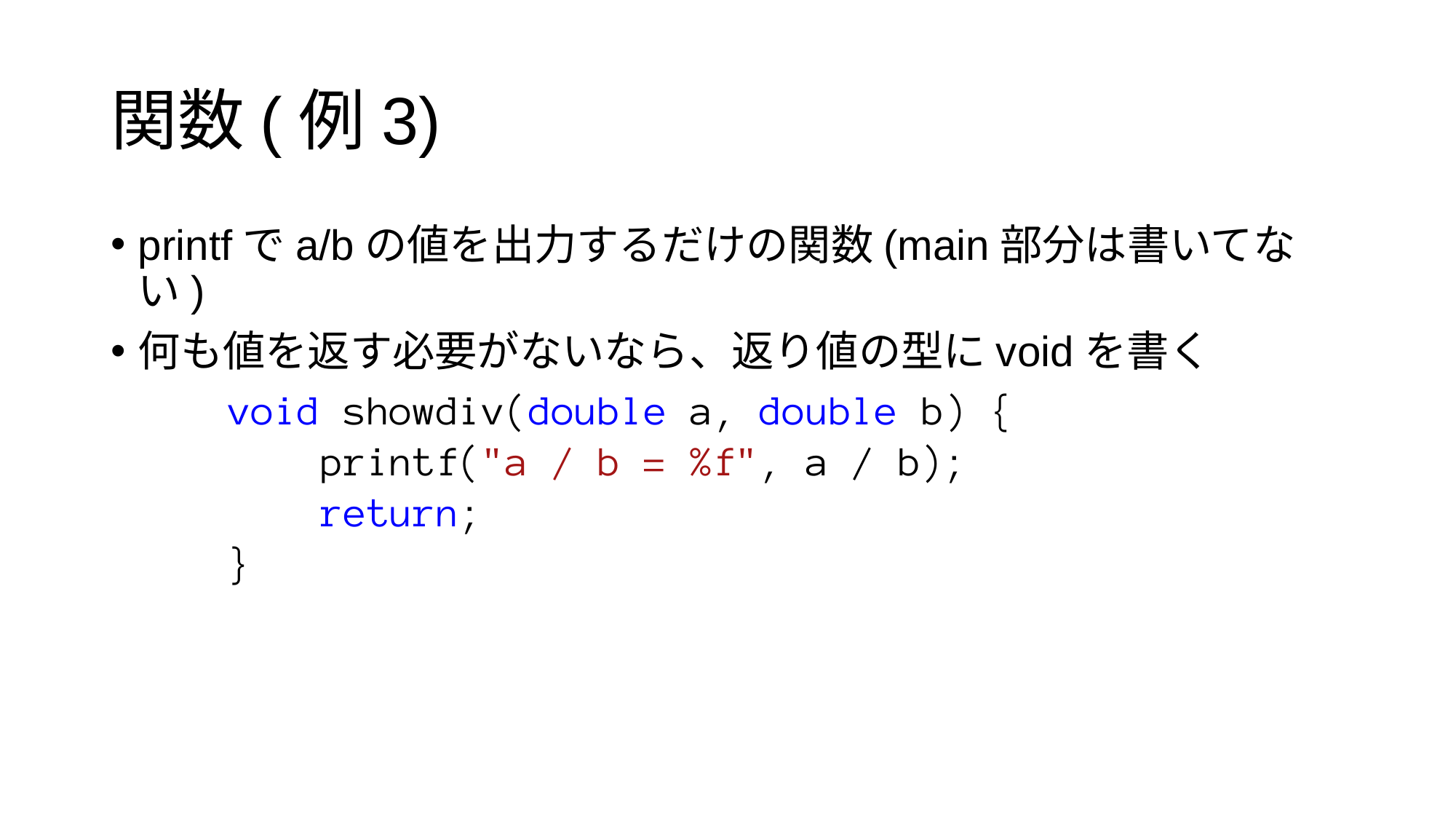

# 関数(例3)
printfでa/bの値を出力するだけの関数(main部分は書いてない)
何も値を返す必要がないなら、返り値の型にvoidを書く
void showdiv(double a, double b) {
    printf("a / b = %f", a / b);
    return;
}